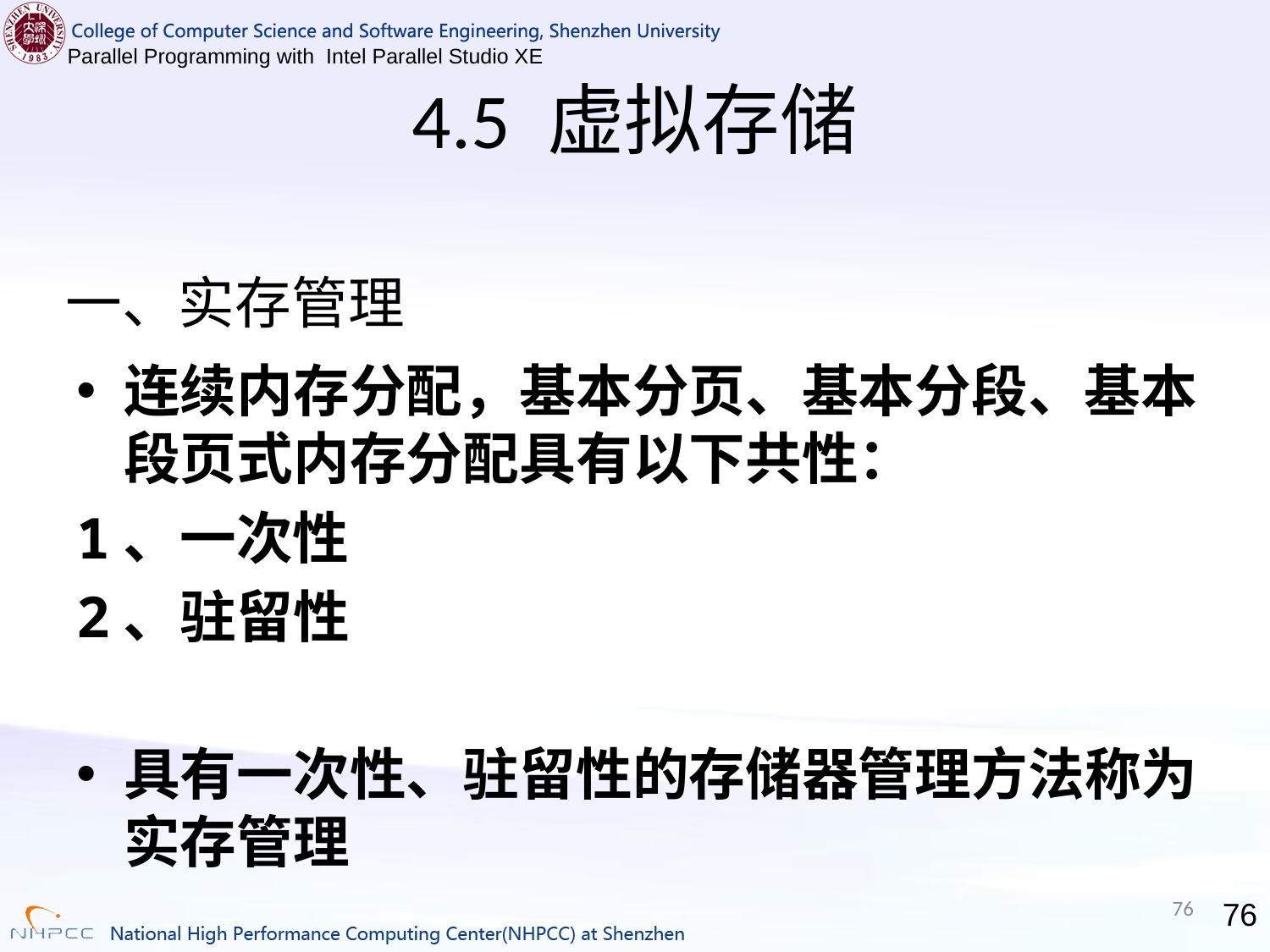

4.5 虚拟存储
# 一、实存管理
连续内存分配，基本分页、基本分段、基本段页式内存分配具有以下共性：
1、一次性
2、驻留性

具有一次性、驻留性的存储器管理方法称为实存管理
76
76